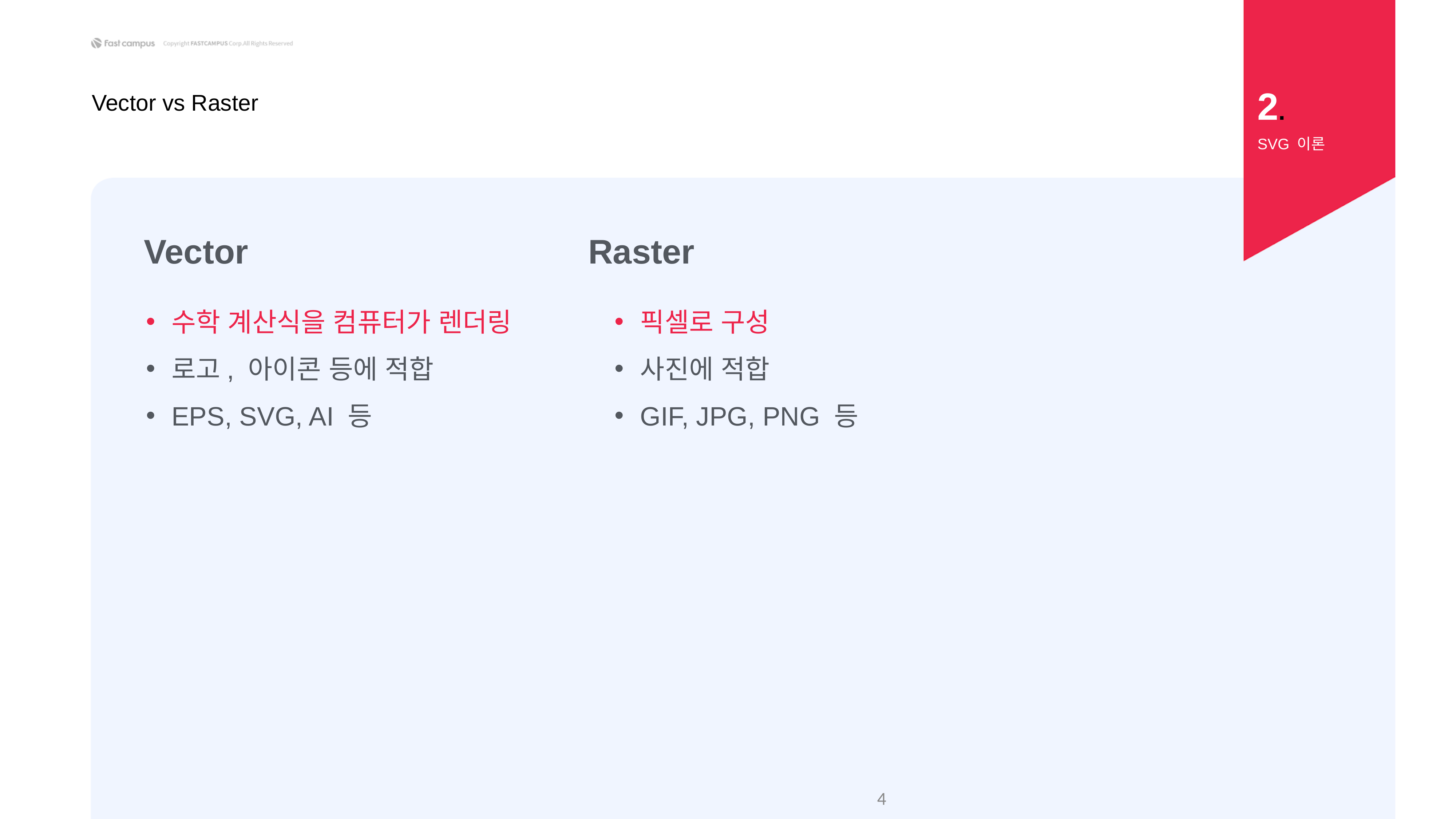

2.
Vector vs Raster
SVG 이론
Vector
Raster
수학 계산식을 컴퓨터가 렌더링
로고, 아이콘 등에 적합
EPS, SVG, AI 등

픽셀로 구성
사진에 적합
GIF, JPG, PNG 등

4